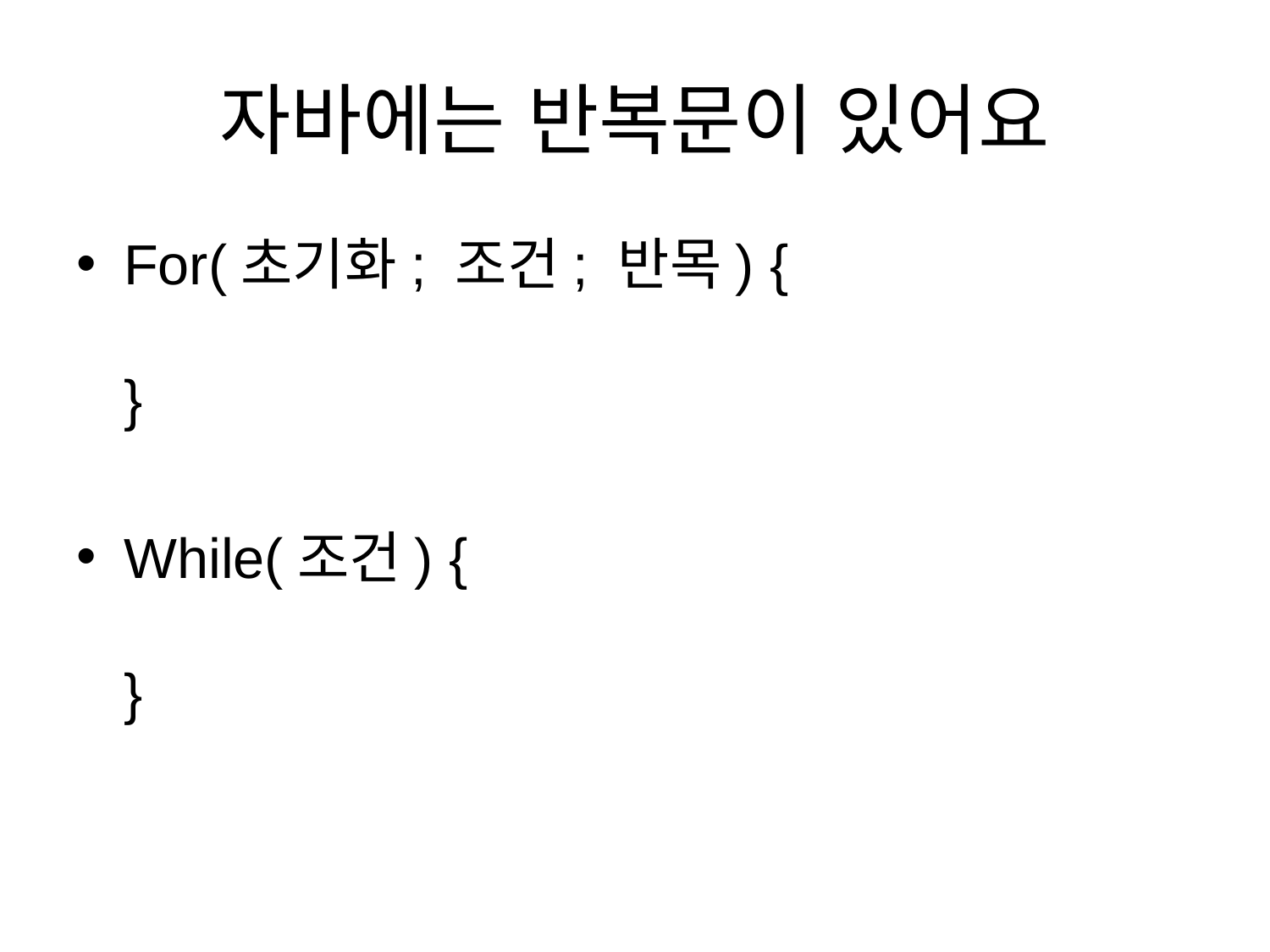

# 자바에는 반복문이 있어요
For(초기화; 조건; 반목) {
}

While(조건) {
}